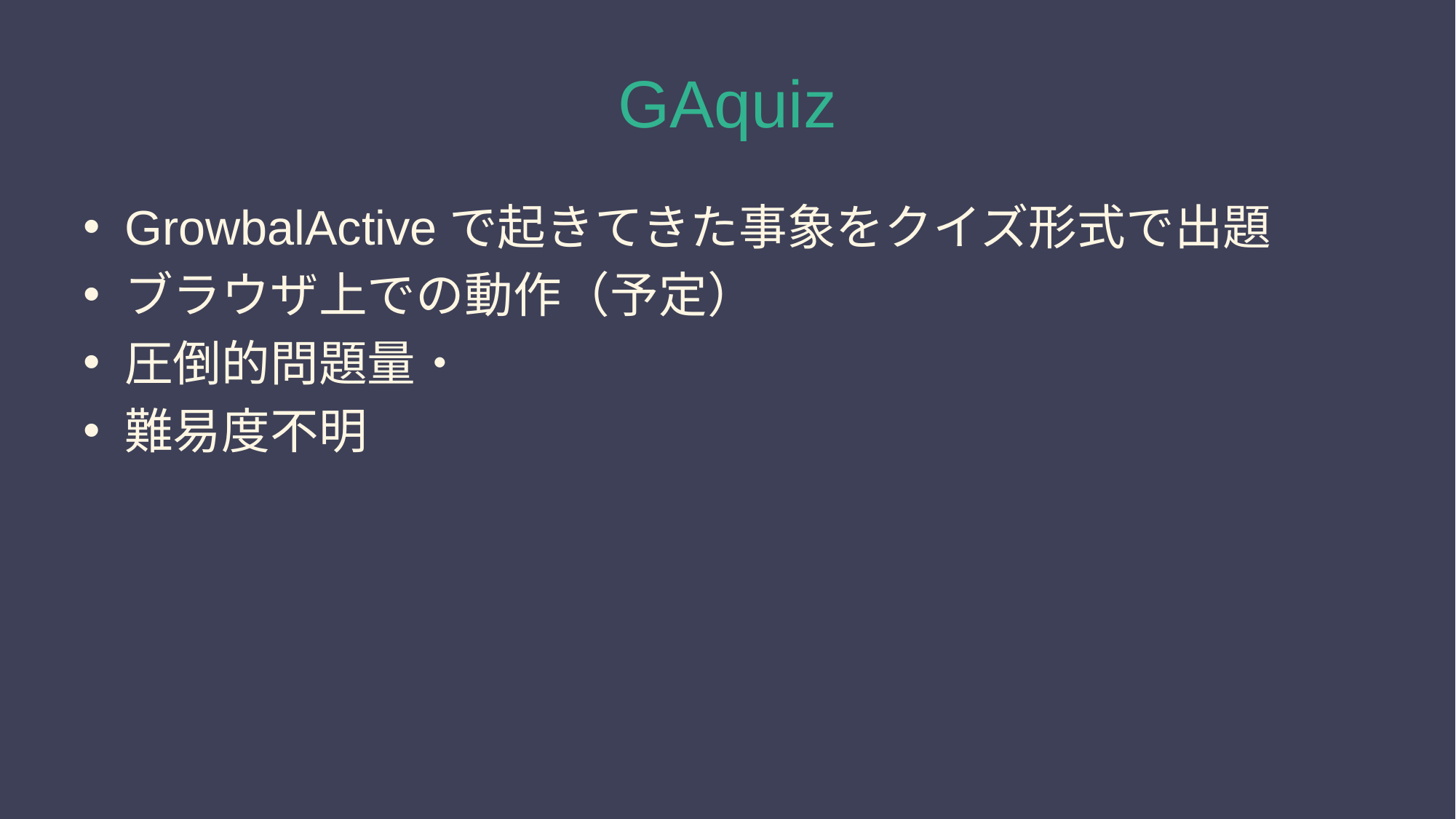

# GAquiz
GrowbalActiveで起きてきた事象をクイズ形式で出題
ブラウザ上での動作（予定）
圧倒的問題量・
難易度不明